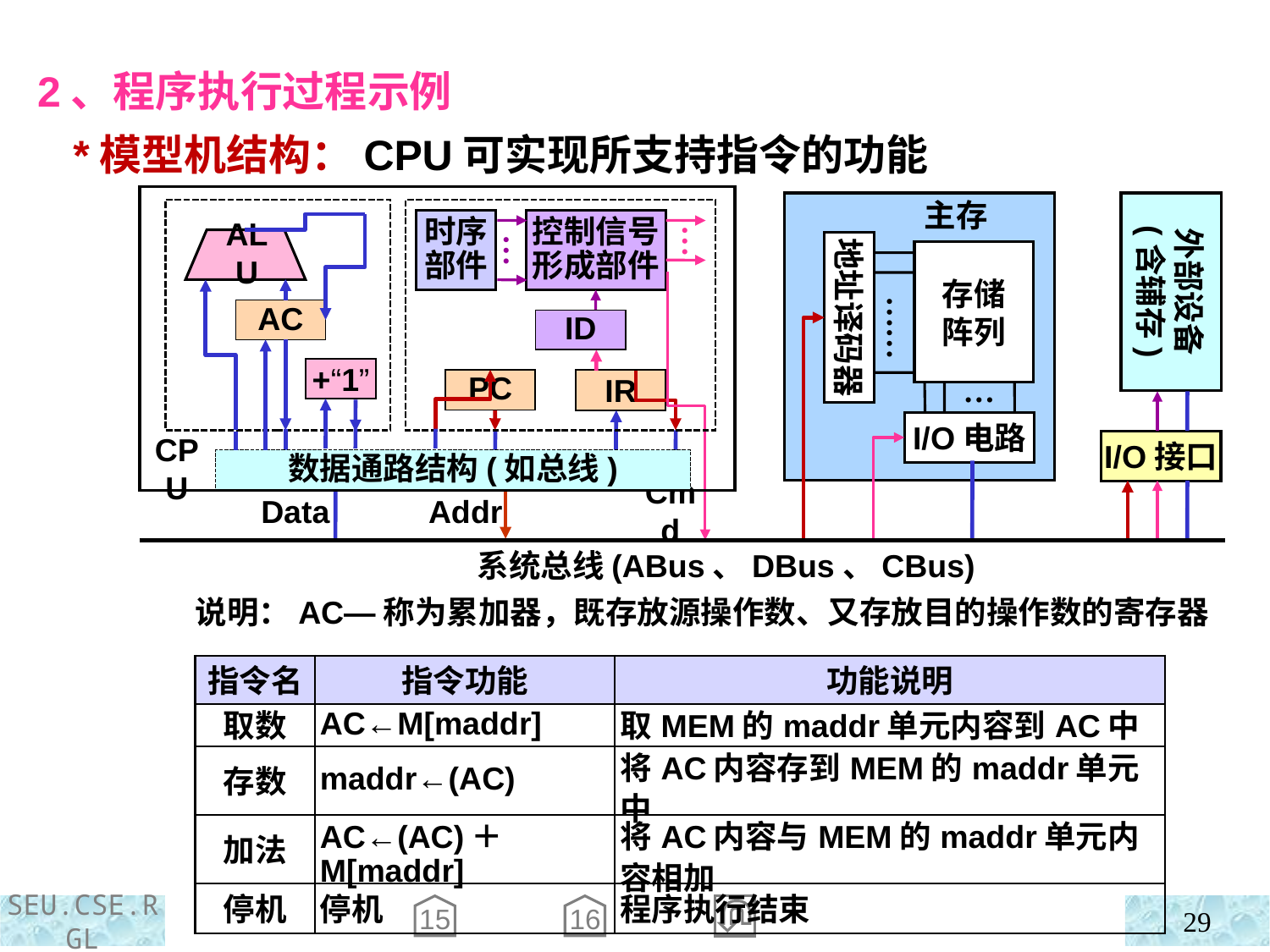

2、程序执行过程示例
   *模型机结构：CPU可实现所支持指令的功能

外部设备
(含辅存)

主存

时序部件
控制信号形成部件
…

…
地址译码器
ALU
存储
阵列

……
AC
ID
+“1”
PC
IR

…

I/O电路
I/O接口
CPU
数据通路结构(如总线)
Cmd
Data
Addr
系统总线(ABus、DBus、CBus)
说明：AC—称为累加器，既存放源操作数、又存放目的操作数的寄存器
| 指令名 | 指令功能 | 功能说明 |
| --- | --- | --- |
| 取数 | AC←M[maddr] | 取MEM的maddr单元内容到AC中 |
| 存数 | maddr←(AC) | 将AC内容存到MEM的maddr单元中 |
| 加法 | AC←(AC)＋M[maddr] | 将AC内容与MEM的maddr单元内容相加 |
| 停机 | 停机 | 程序执行结束 |
15
16

29